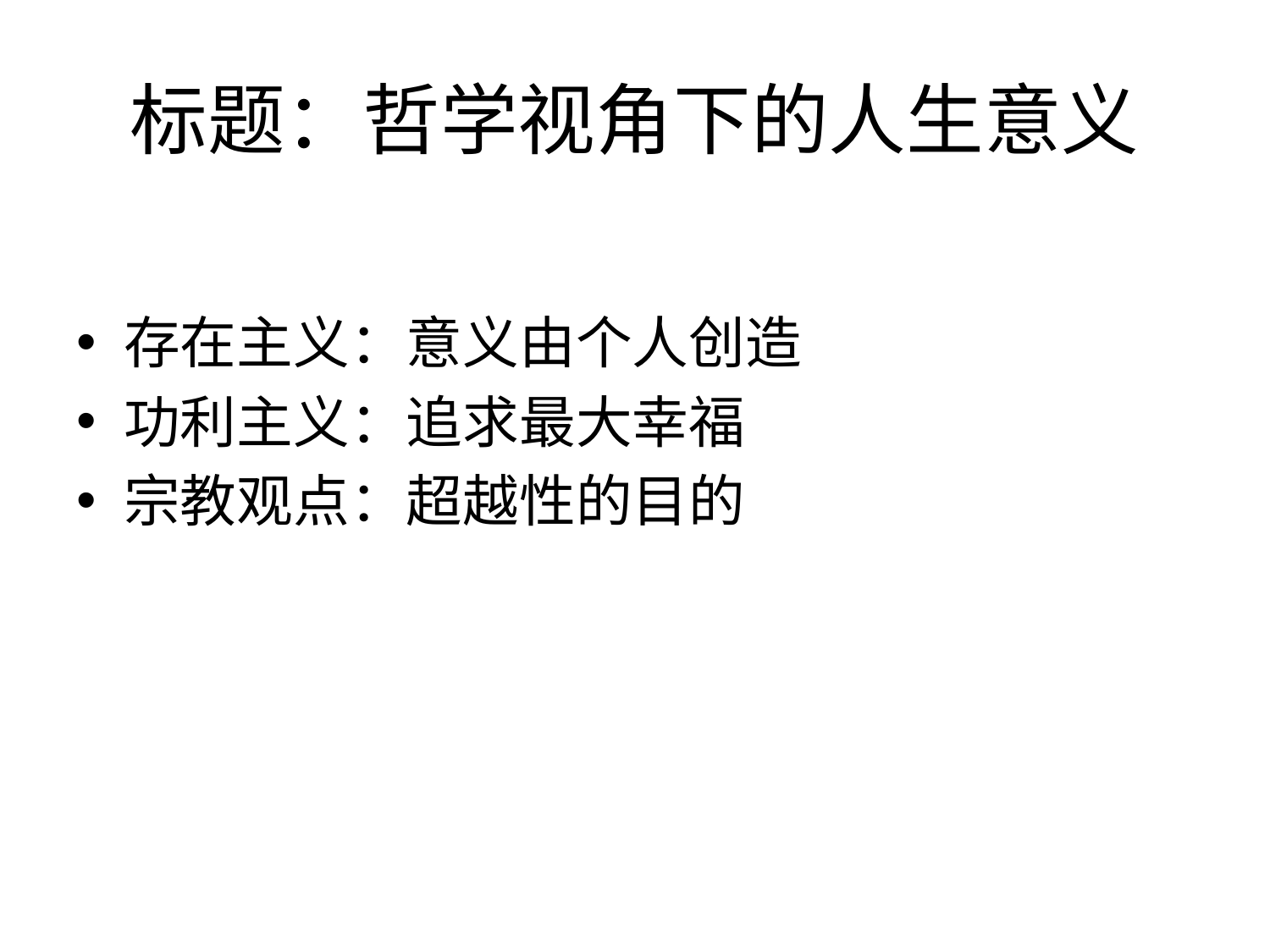

# 标题：哲学视角下的人生意义

存在主义：意义由个人创造
功利主义：追求最大幸福
宗教观点：超越性的目的